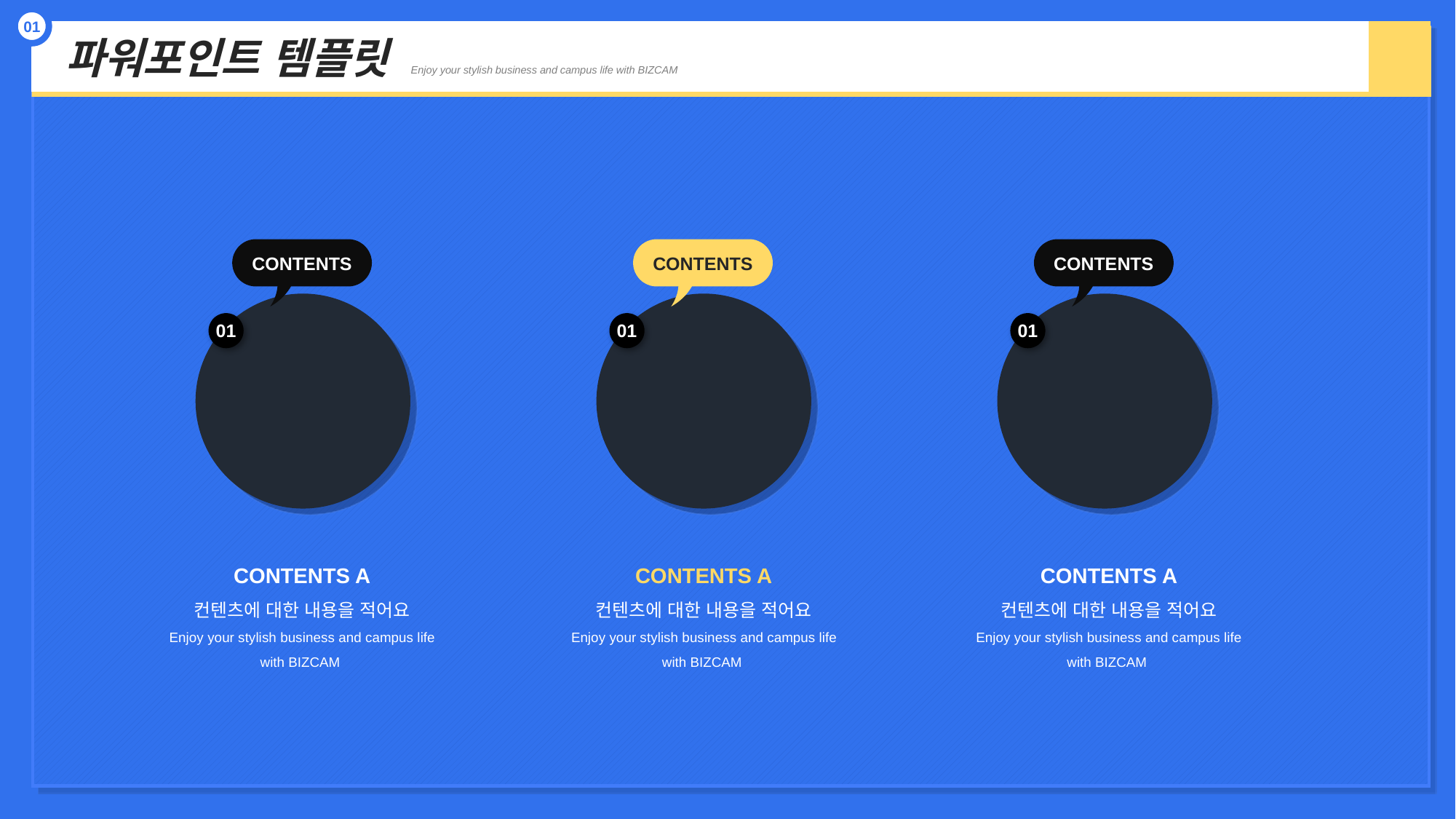

01

파워포인트 템플릿 Enjoy your stylish business and campus life with BIZCAM

CONTENTS

CONTENTS

CONTENTS

01
01
01
CONTENTS A
컨텐츠에 대한 내용을 적어요
Enjoy your stylish business and campus life with BIZCAM
CONTENTS A
컨텐츠에 대한 내용을 적어요
Enjoy your stylish business and campus life with BIZCAM
CONTENTS A
컨텐츠에 대한 내용을 적어요
Enjoy your stylish business and campus life with BIZCAM